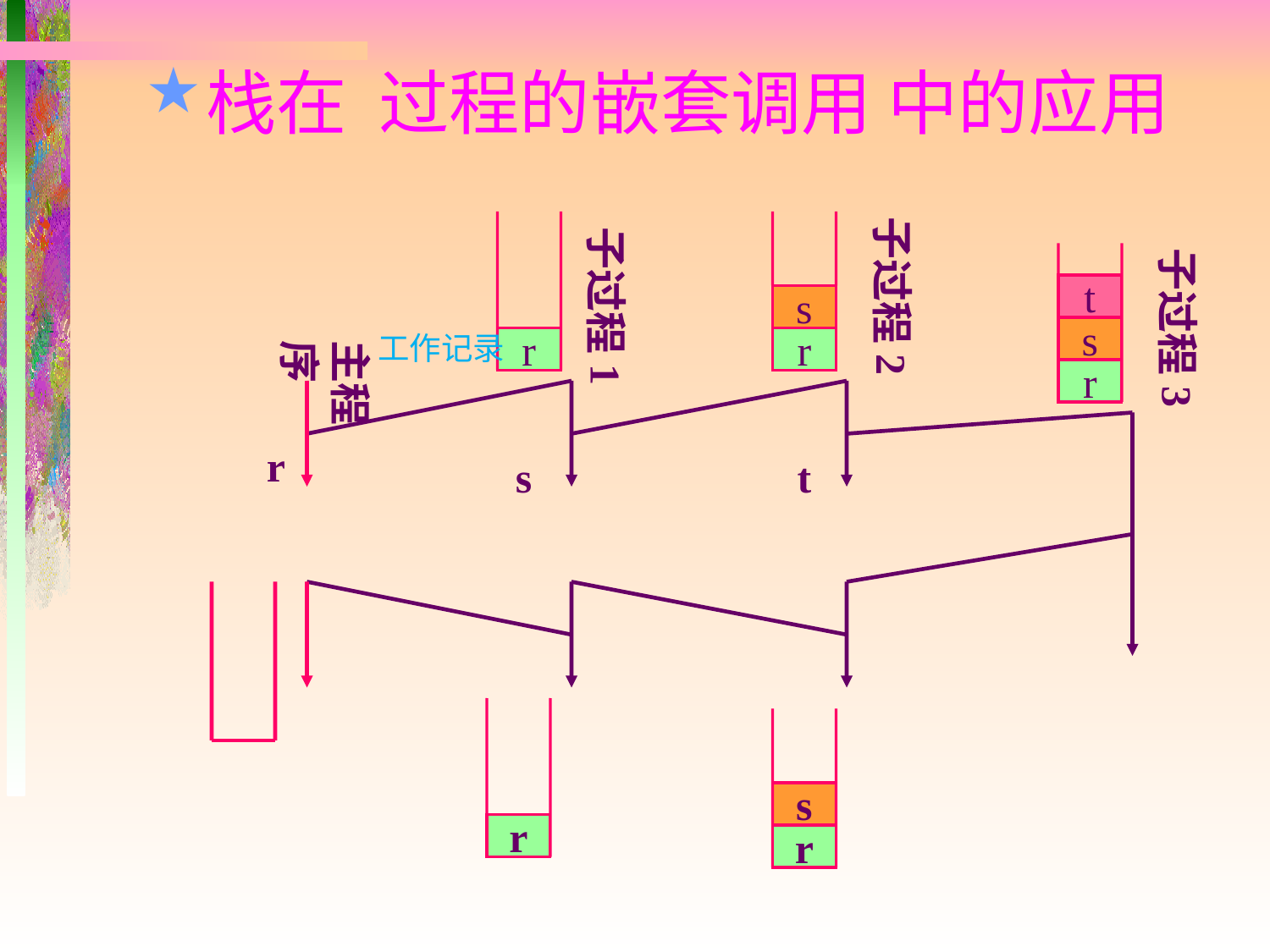

栈在  过程的嵌套调用 中的应用
子过程2

s
r
t

r
子过程1
s
子过程3

t
s
r
工作记录
主程序
r

r

s
r